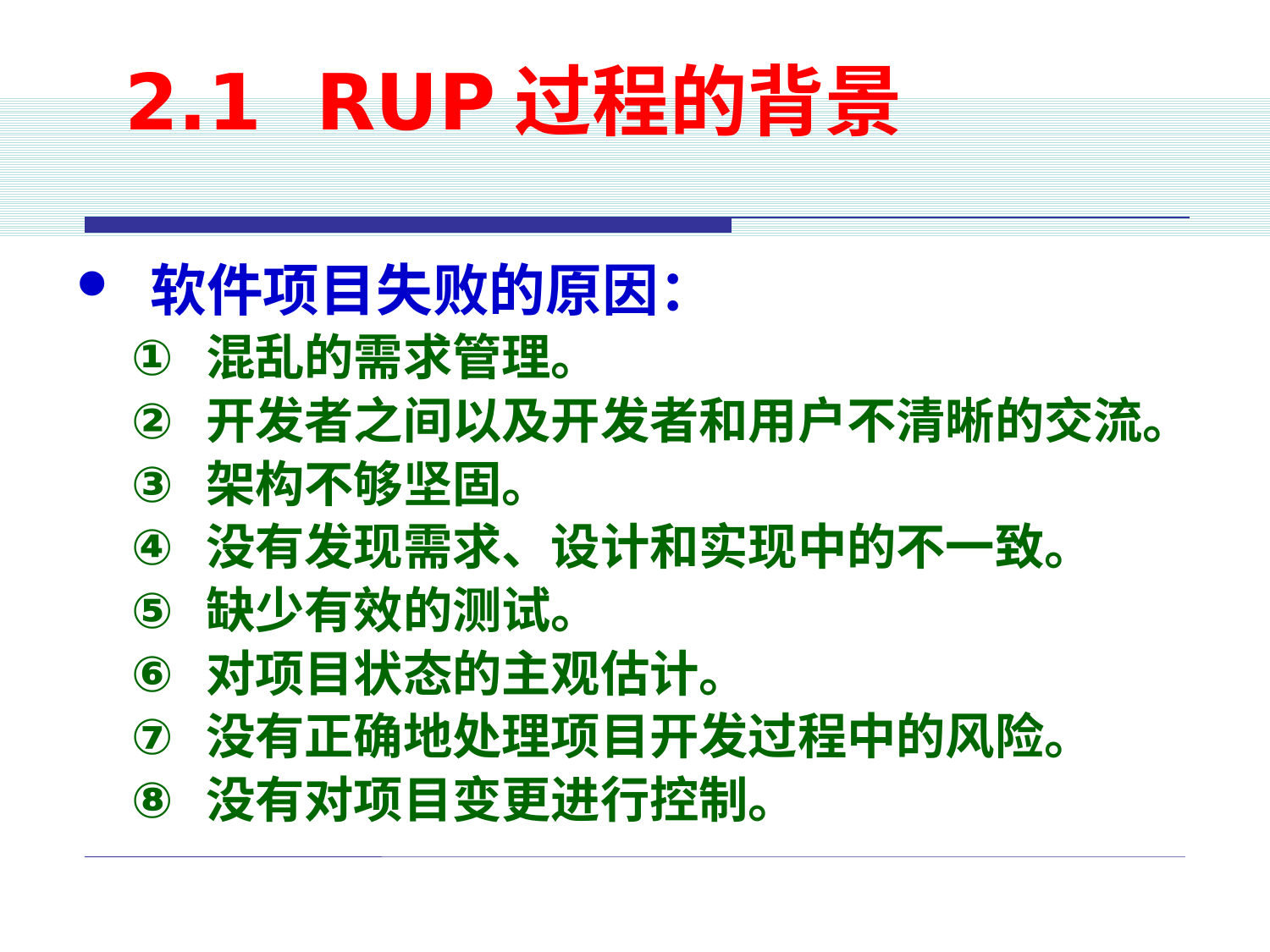

2.1  RUP过程的背景
软件项目失败的原因：
混乱的需求管理。
开发者之间以及开发者和用户不清晰的交流。
架构不够坚固。
没有发现需求、设计和实现中的不一致。
缺少有效的测试。
对项目状态的主观估计。
没有正确地处理项目开发过程中的风险。
没有对项目变更进行控制。